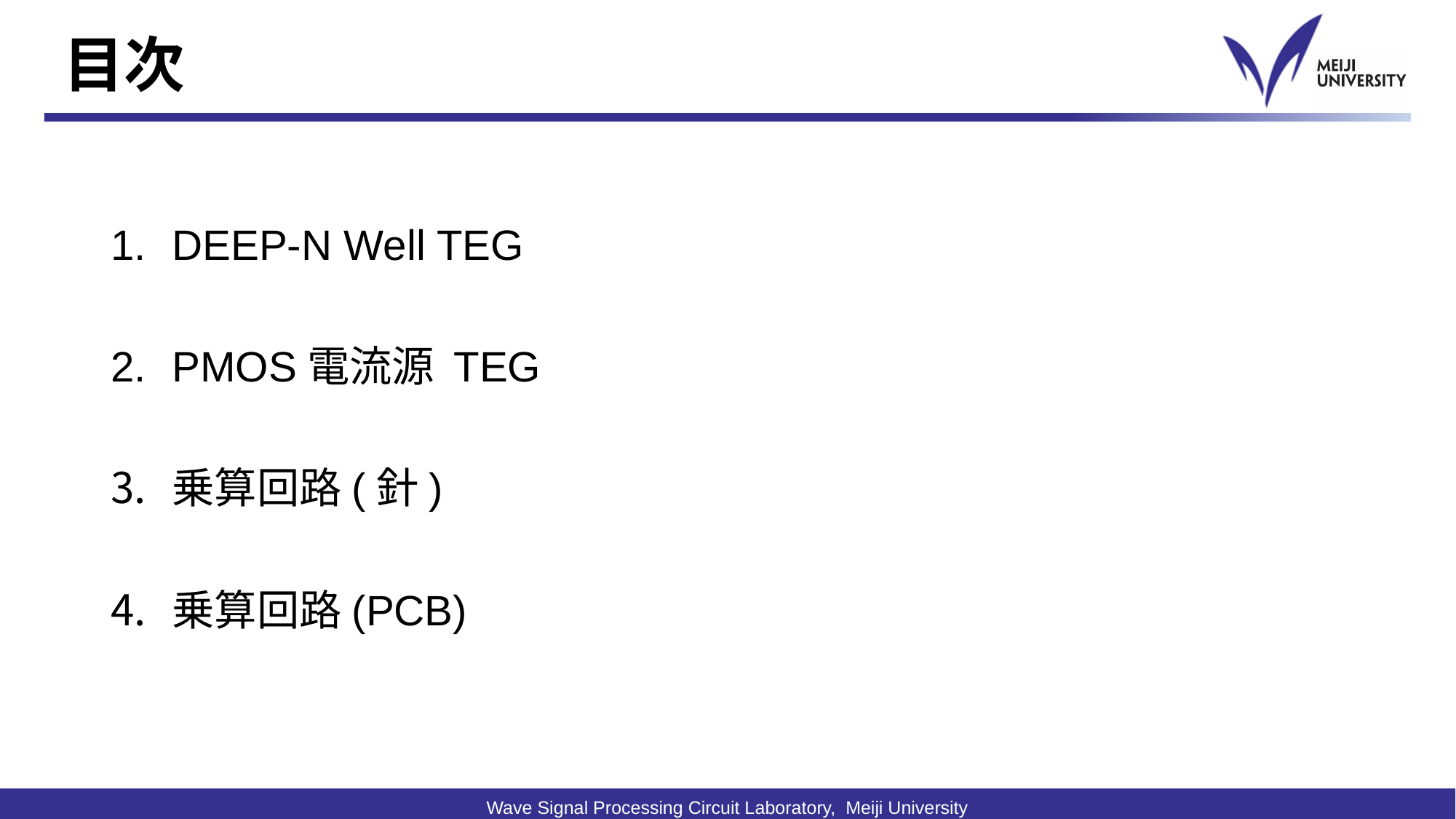

# 目次
DEEP-N Well TEG

PMOS電流源 TEG

乗算回路(針)

乗算回路(PCB)
Wave Signal Processing Circuit Laboratory,  Meiji University